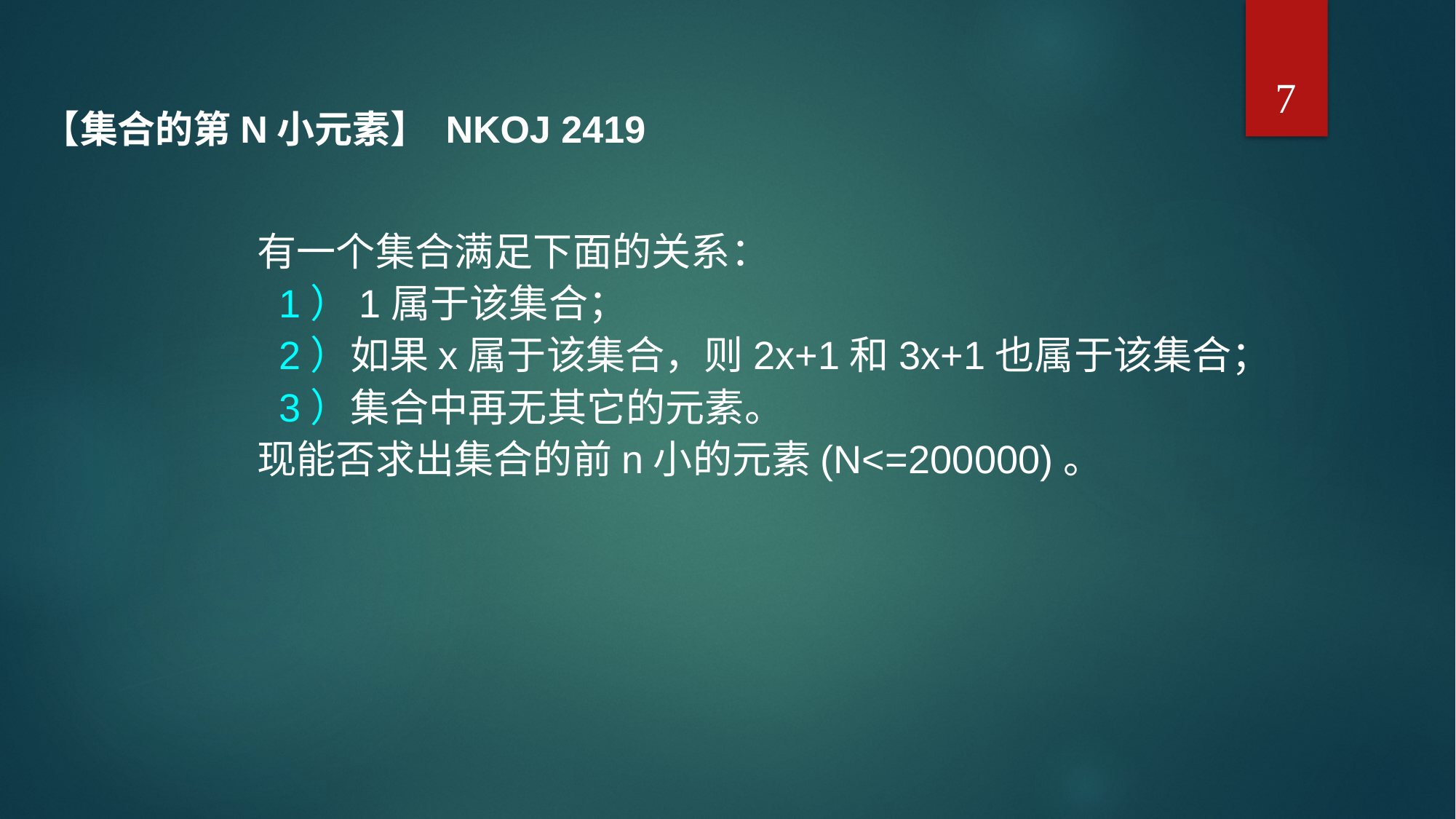

7
【集合的第N小元素】 NKOJ 2419

有一个集合满足下面的关系：
  1）1属于该集合；
  2）如果x属于该集合，则2x+1和3x+1也属于该集合；
  3）集合中再无其它的元素。
现能否求出集合的前n小的元素(N<=200000)。